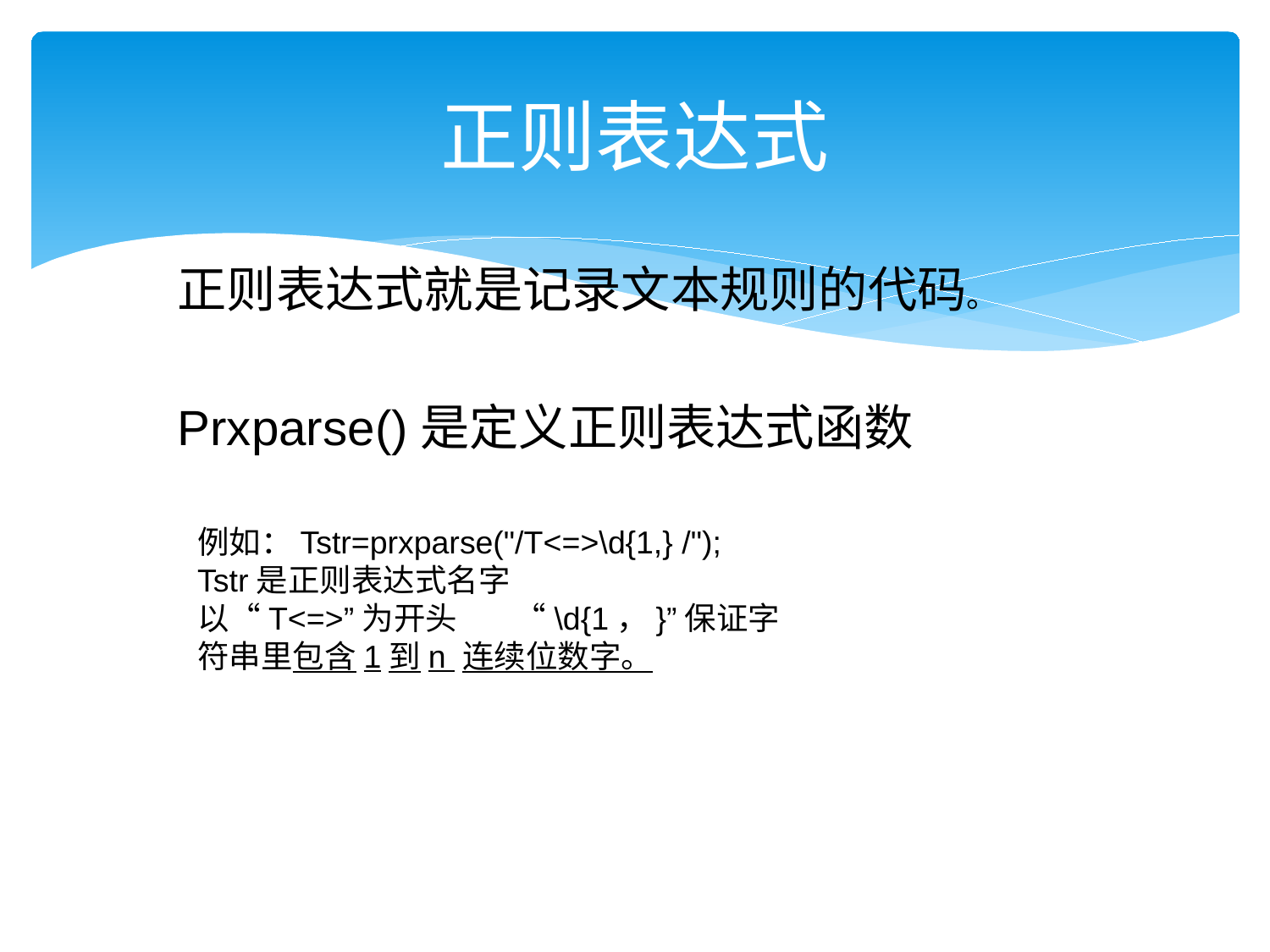

# 正则表达式
正则表达式就是记录文本规则的代码。
Prxparse()是定义正则表达式函数
例如：Tstr=prxparse("/T<=>\d{1,} /");
Tstr是正则表达式名字
以“T<=>”为开头        “\d{1，}”保证字符串里包含1到n 连续位数字。